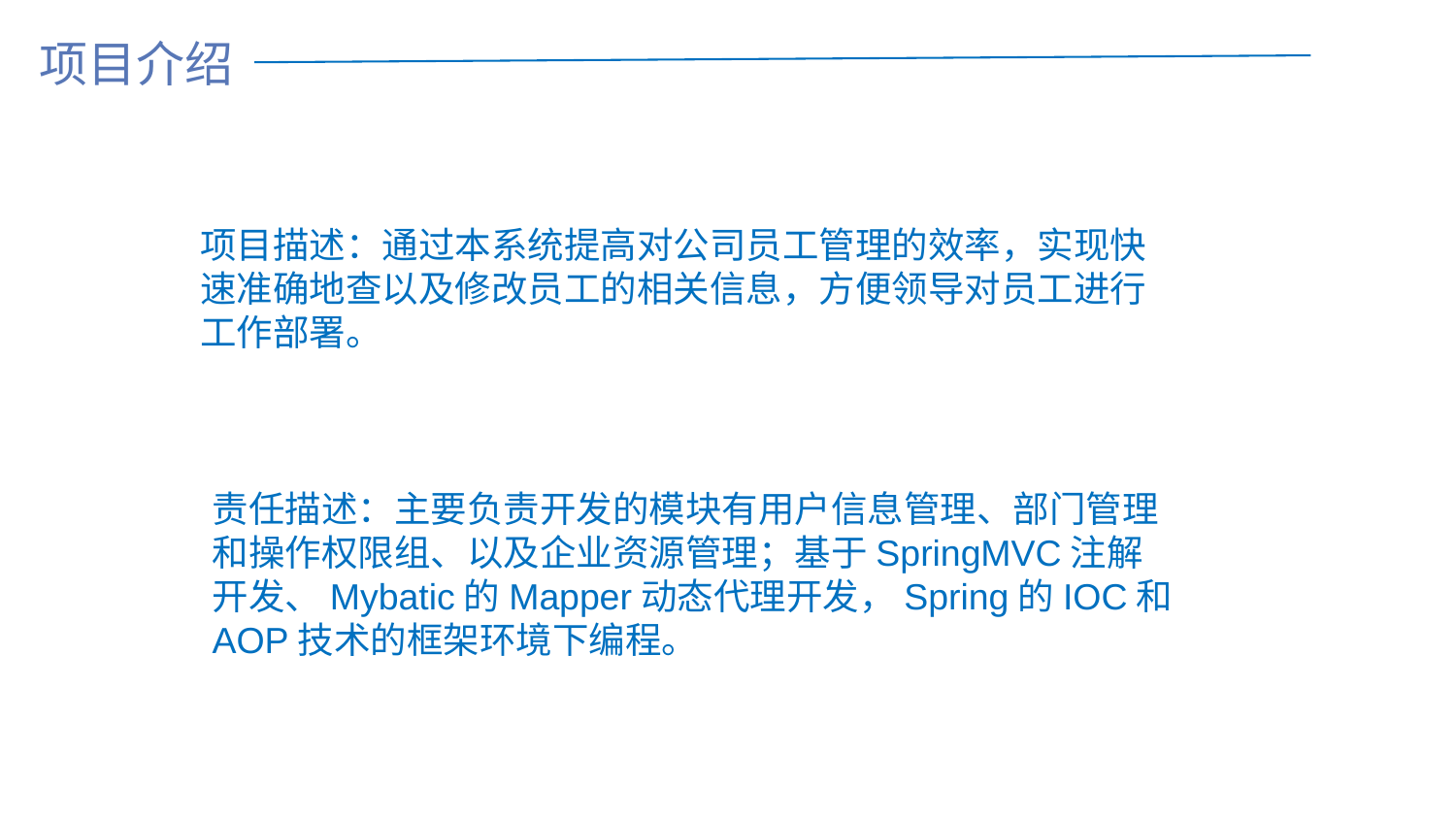

项目介绍
项目描述：通过本系统提高对公司员工管理的效率，实现快速准确地查以及修改员工的相关信息，方便领导对员工进行工作部署。
责任描述：主要负责开发的模块有用户信息管理、部门管理和操作权限组、以及企业资源管理；基于SpringMVC注解开发、Mybatic的Mapper动态代理开发，Spring的IOC和AOP技术的框架环境下编程。